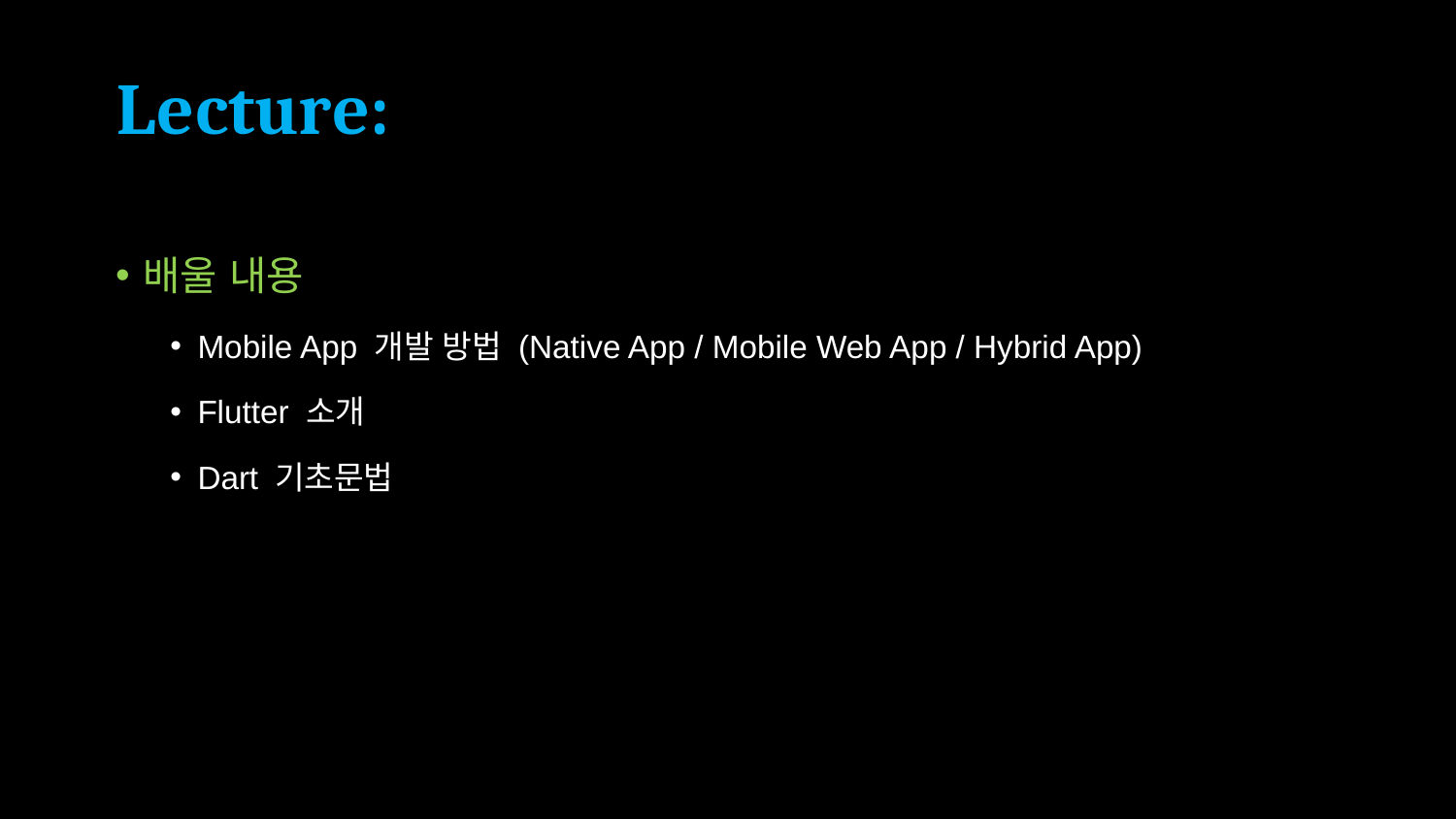

# Lecture:

배울 내용
Mobile App 개발 방법 (Native App / Mobile Web App / Hybrid App)
Flutter 소개
Dart 기초문법